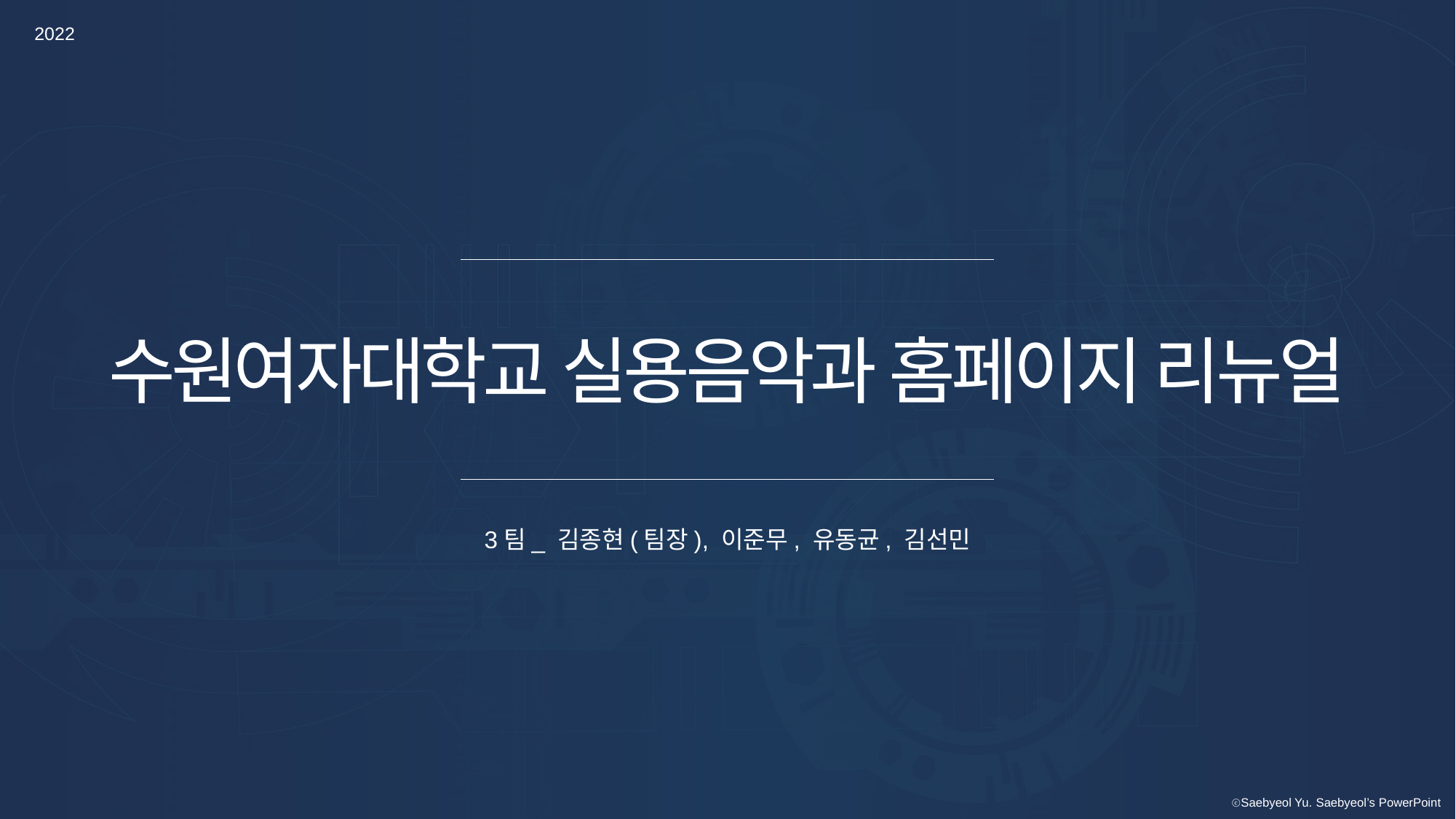

2022
수원여자대학교 실용음악과 홈페이지 리뉴얼
3팀_ 김종현(팀장), 이준무, 유동균, 김선민